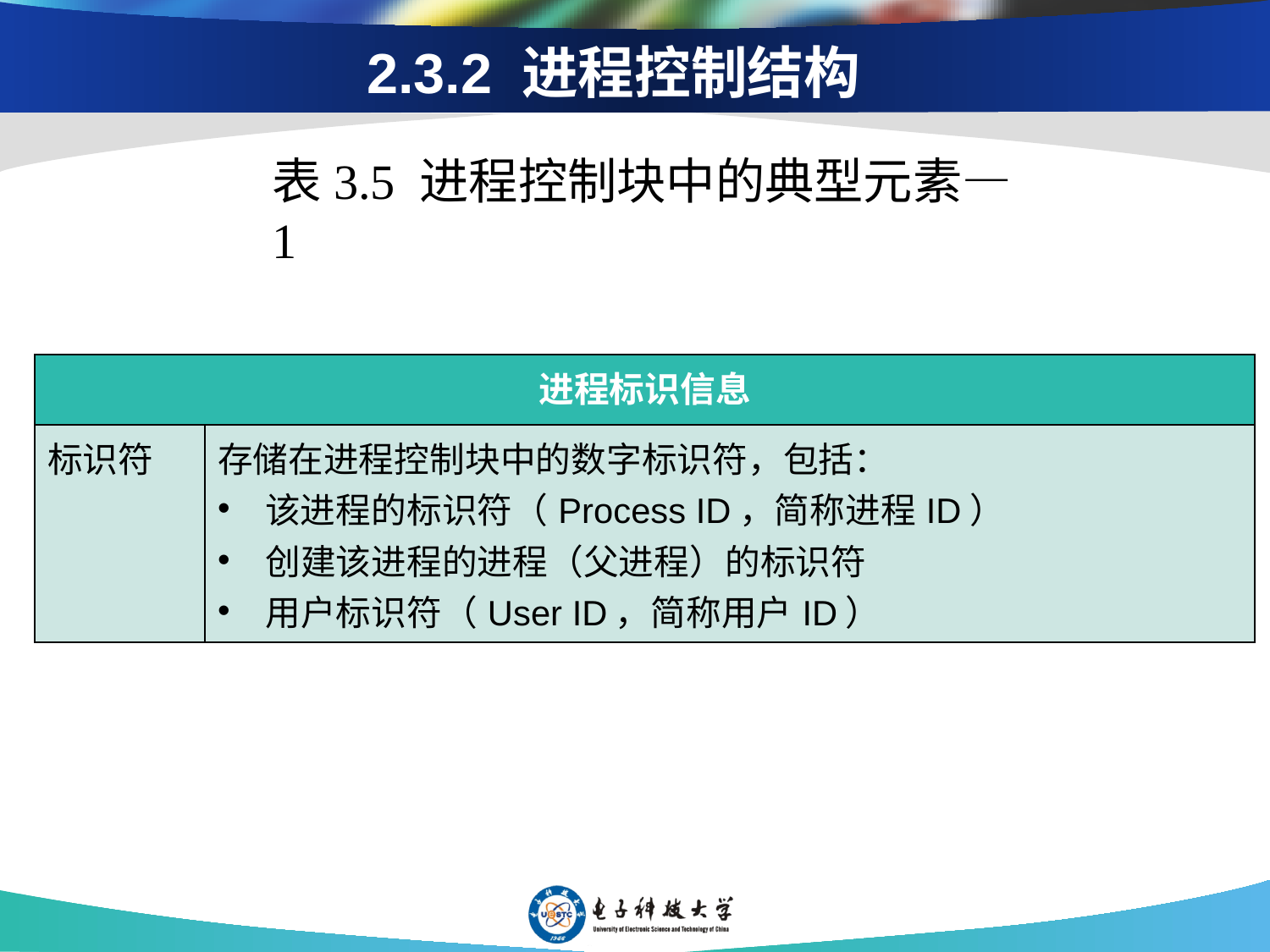

# 2.3.2 进程控制结构
表3.5 进程控制块中的典型元素—1
| 进程标识信息 |  |
| --- | --- |
| 标识符 | 存储在进程控制块中的数字标识符，包括： 该进程的标识符（Process ID，简称进程ID） 创建该进程的进程（父进程）的标识符 用户标识符（User ID，简称用户ID） |